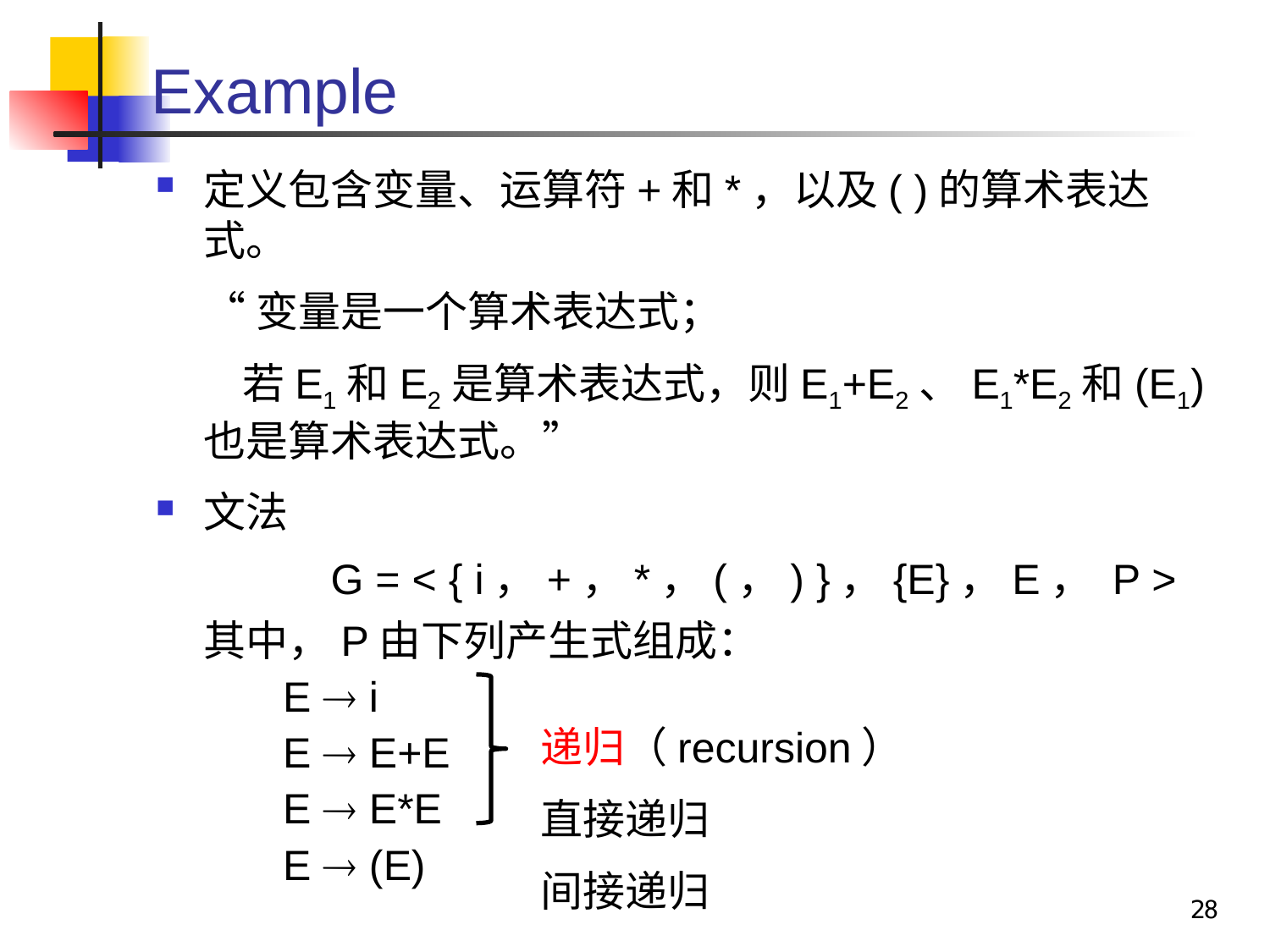

# Example
定义包含变量、运算符+和*，以及( )的算术表达式。
	“变量是一个算术表达式；
	   若E1和E2是算术表达式，则E1+E2、E1*E2和(E1)也是算术表达式。”
文法
		G = < { i，+，*，(，) }，{E}，E， P >
	其中，P由下列产生式组成：
E → i
E → E+E
E → E*E
E → (E)

递归（recursion）
直接递归
间接递归
28